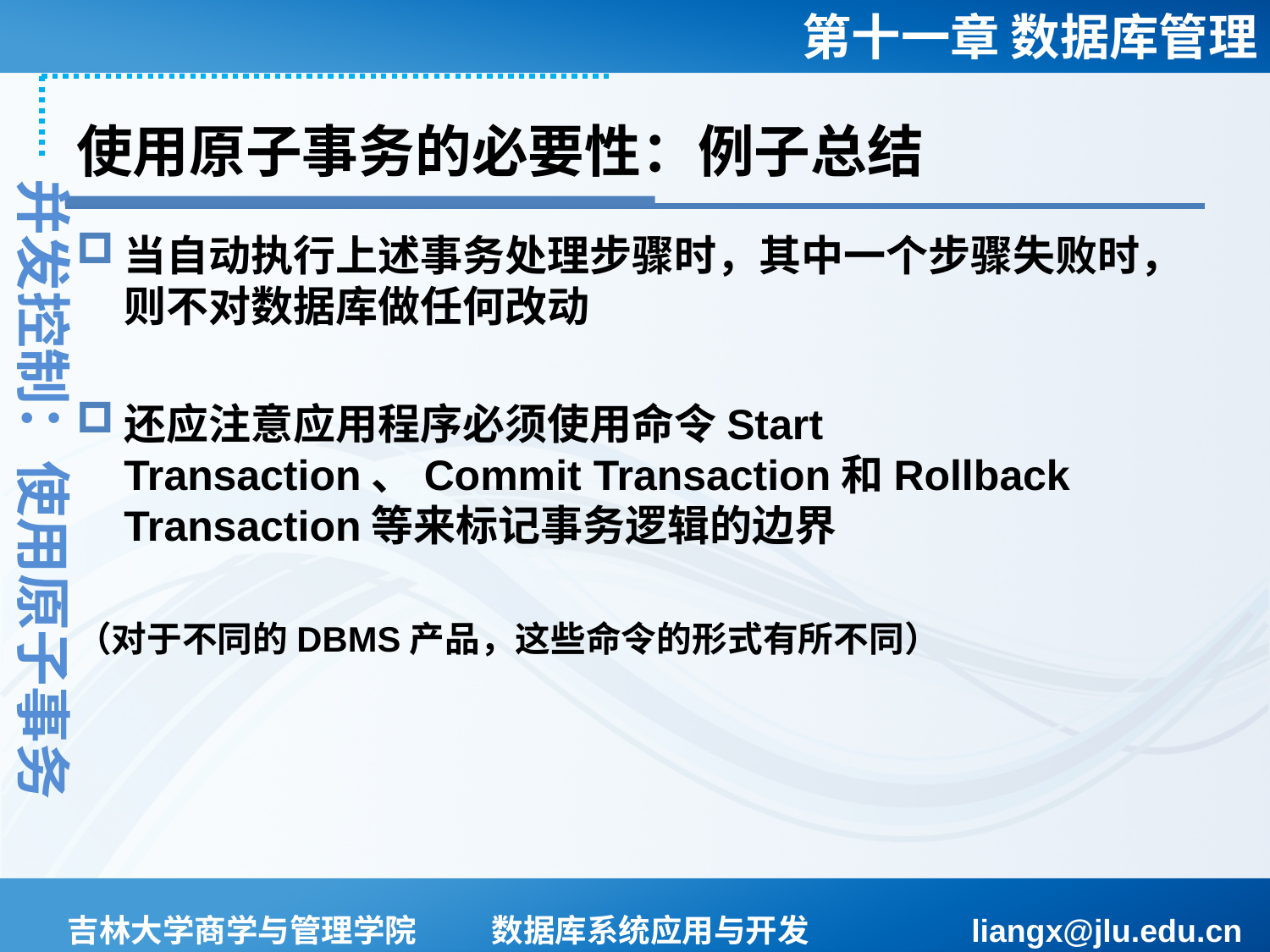

# 使用原子事务的必要性：例子总结
并发控制：使用原子事务
当自动执行上述事务处理步骤时，其中一个步骤失败时，则不对数据库做任何改动

还应注意应用程序必须使用命令Start Transaction、Commit Transaction和Rollback Transaction等来标记事务逻辑的边界

（对于不同的DBMS产品，这些命令的形式有所不同）